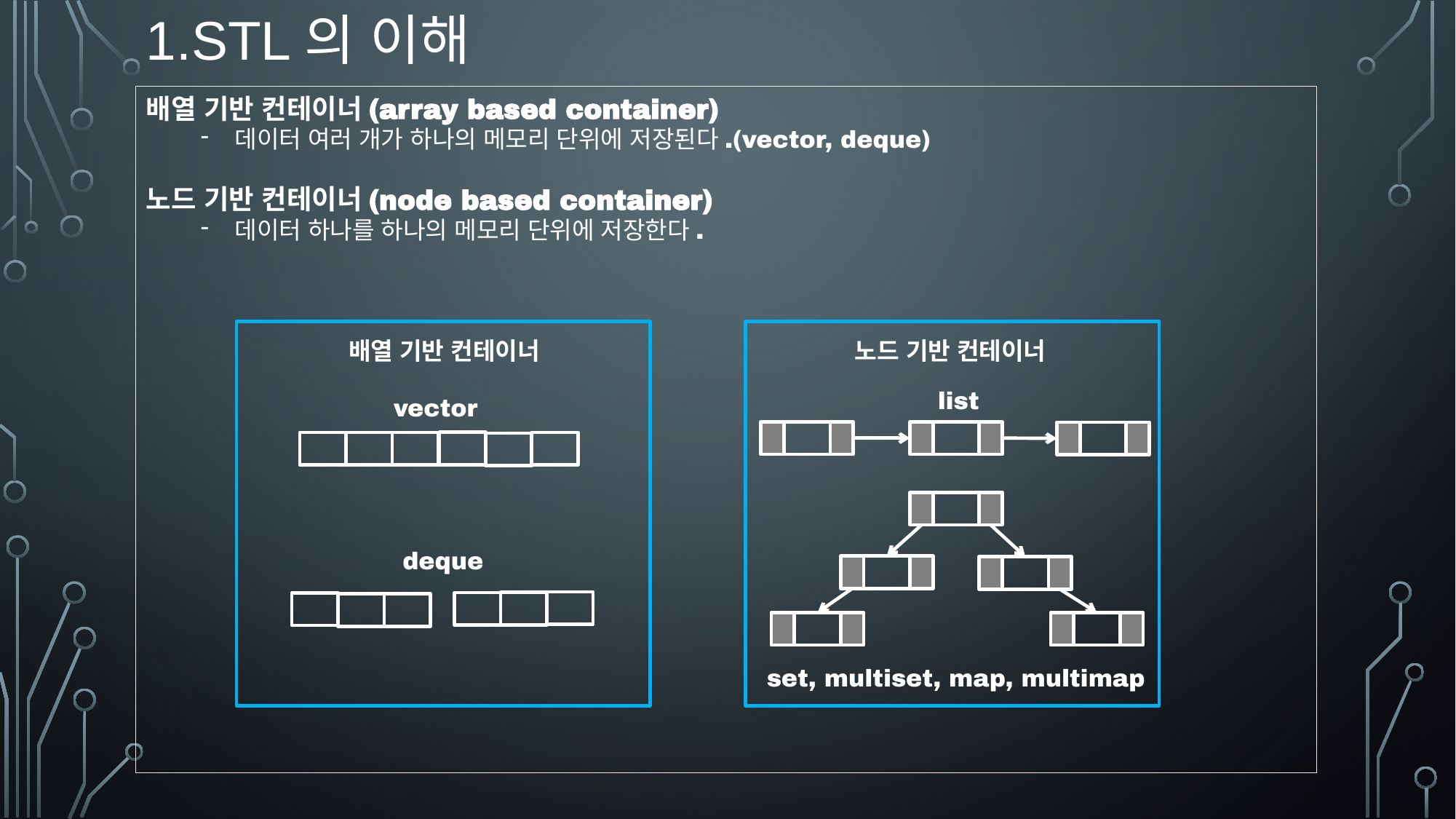

# 1.Stl의 이해
배열 기반 컨테이너(array based container)
데이터 여러 개가 하나의 메모리 단위에 저장된다.(vector, deque)

노드 기반 컨테이너(node based container)
데이터 하나를 하나의 메모리 단위에 저장한다.

배열 기반 컨테이너
노드 기반 컨테이너
list
vector

deque

set, multiset, map, multimap